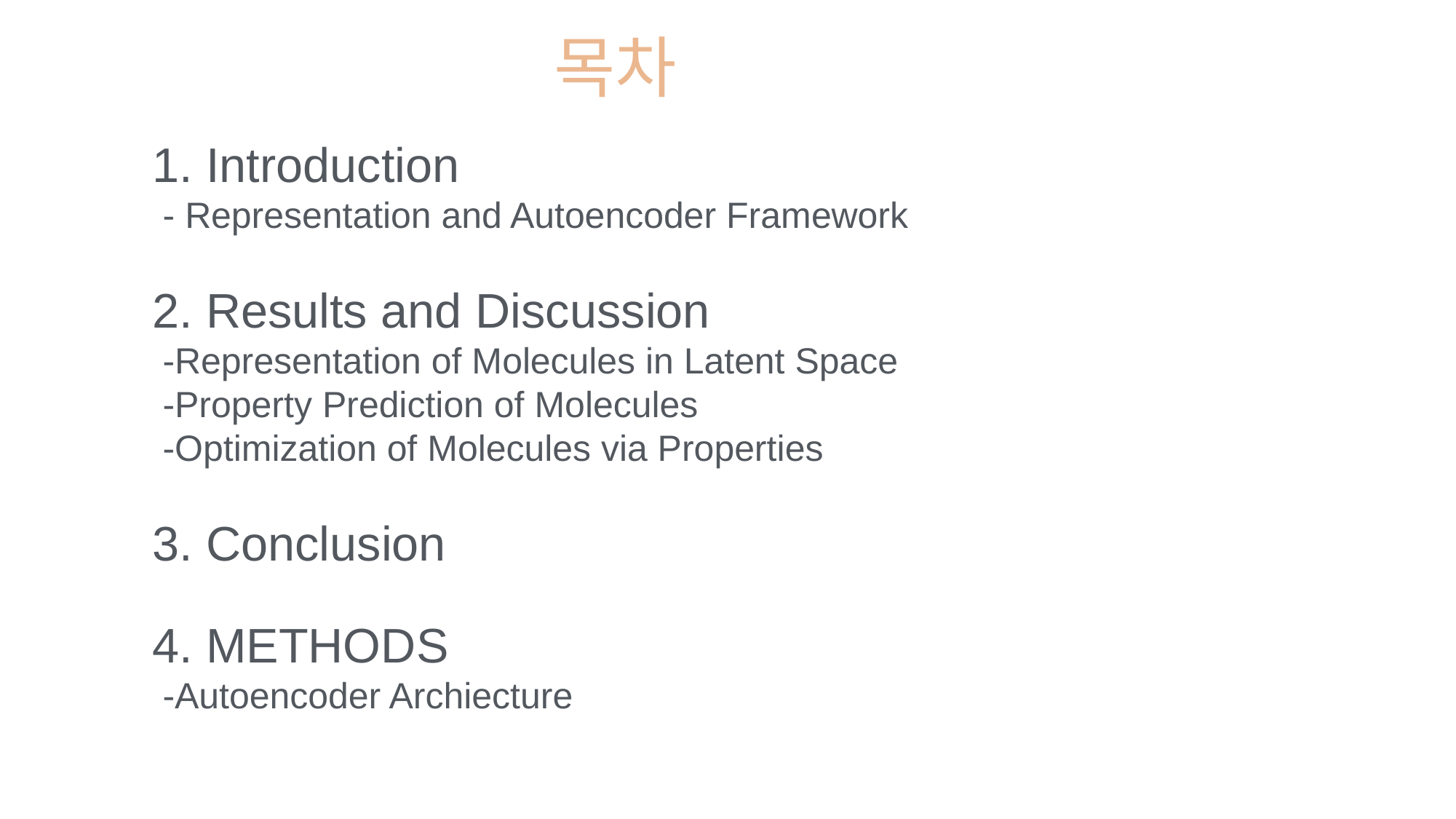

# 목차
1. Introduction
 - Representation and Autoencoder Framework

2. Results and Discussion
 -Representation of Molecules in Latent Space
 -Property Prediction of Molecules
 -Optimization of Molecules via Properties

3. Conclusion

4. METHODS
 -Autoencoder Archiecture